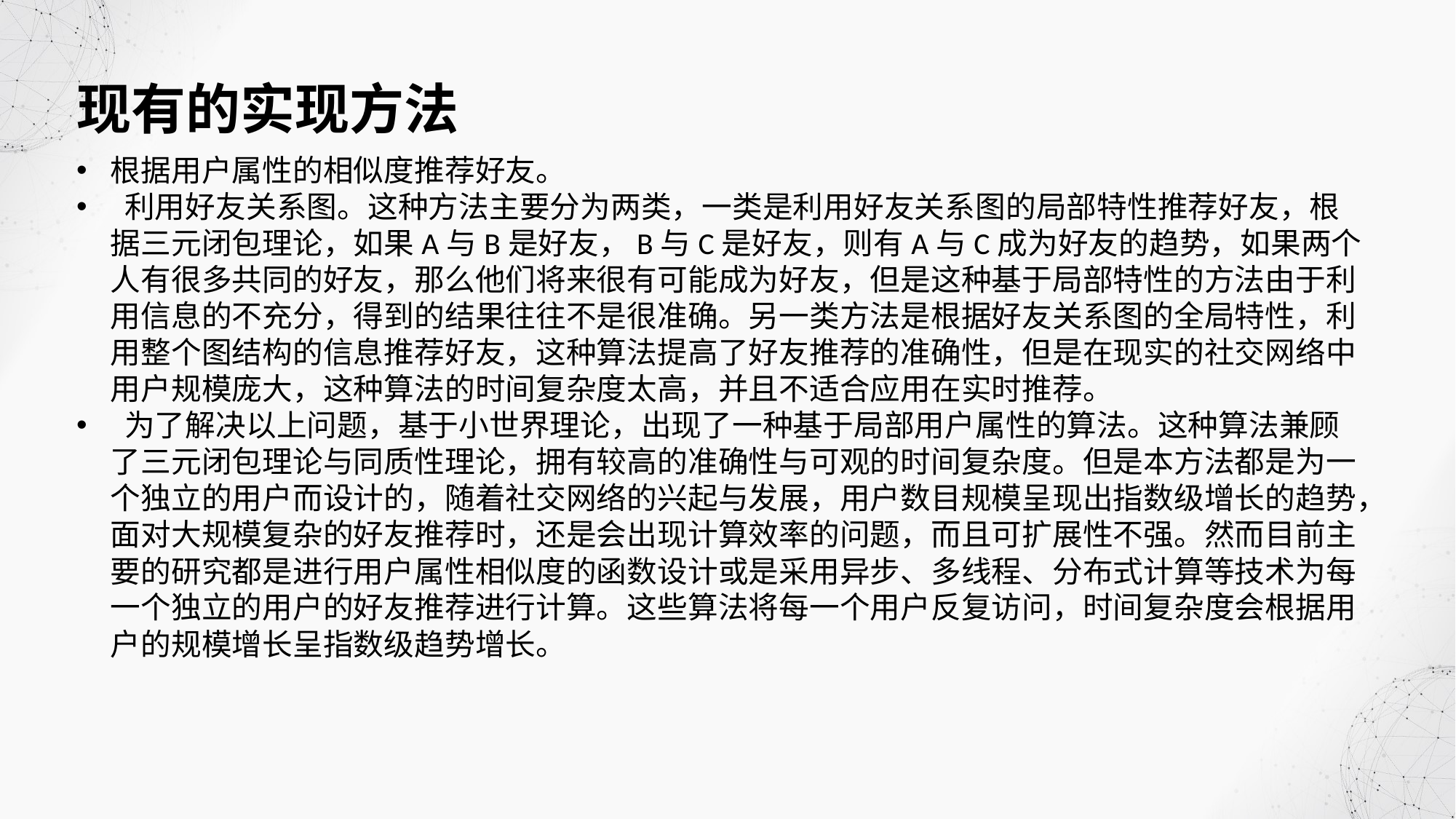

现有的实现方法
根据用户属性的相似度推荐好友。
 利用好友关系图。这种方法主要分为两类，一类是利用好友关系图的局部特性推荐好友，根据三元闭包理论，如果A与B是好友，B与C是好友，则有A与C成为好友的趋势，如果两个人有很多共同的好友，那么他们将来很有可能成为好友，但是这种基于局部特性的方法由于利用信息的不充分，得到的结果往往不是很准确。另一类方法是根据好友关系图的全局特性，利用整个图结构的信息推荐好友，这种算法提高了好友推荐的准确性，但是在现实的社交网络中用户规模庞大，这种算法的时间复杂度太高，并且不适合应用在实时推荐。
 为了解决以上问题，基于小世界理论，出现了一种基于局部用户属性的算法。这种算法兼顾了三元闭包理论与同质性理论，拥有较高的准确性与可观的时间复杂度。但是本方法都是为一个独立的用户而设计的，随着社交网络的兴起与发展，用户数目规模呈现出指数级增长的趋势，面对大规模复杂的好友推荐时，还是会出现计算效率的问题，而且可扩展性不强。然而目前主要的研究都是进行用户属性相似度的函数设计或是采用异步、多线程、分布式计算等技术为每一个独立的用户的好友推荐进行计算。这些算法将每一个用户反复访问，时间复杂度会根据用户的规模增长呈指数级趋势增长。